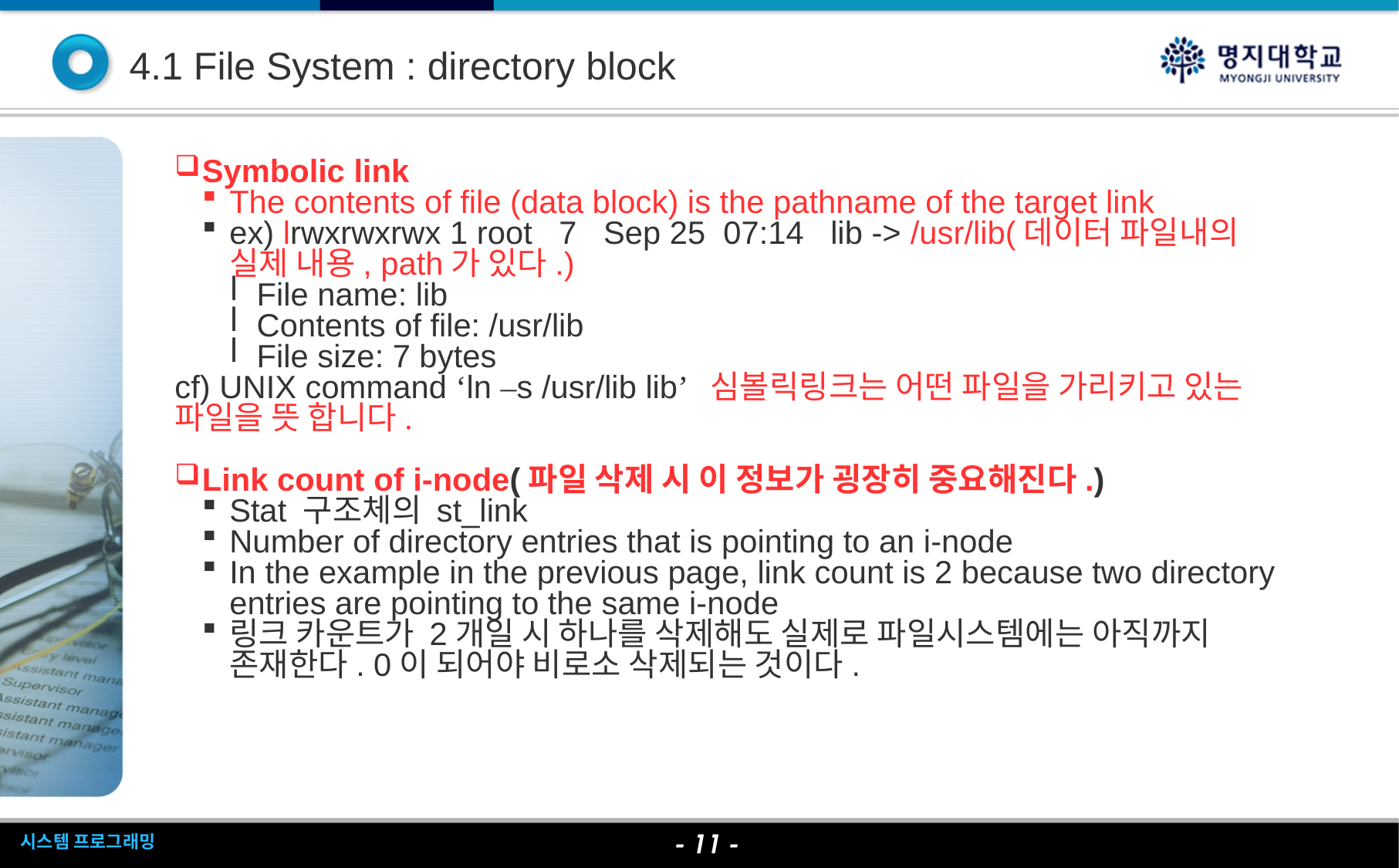

4.1 File System : directory block
Symbolic link
The contents of file (data block) is the pathname of the target link
ex) lrwxrwxrwx 1 root   7   Sep 25  07:14   lib -> /usr/lib(데이터 파일내의 실제 내용, path가 있다.)
File name: lib
Contents of file: /usr/lib
File size: 7 bytes
cf) UNIX command ‘ln –s /usr/lib lib’  심볼릭링크는 어떤 파일을 가리키고 있는 파일을 뜻 합니다.

Link count of i-node(파일 삭제 시 이 정보가 굉장히 중요해진다.)
Stat 구조체의 st_link
Number of directory entries that is pointing to an i-node
In the example in the previous page, link count is 2 because two directory entries are pointing to the same i-node
링크 카운트가 2개일 시 하나를 삭제해도 실제로 파일시스템에는 아직까지 존재한다. 0이 되어야 비로소 삭제되는 것이다.
- 11 -